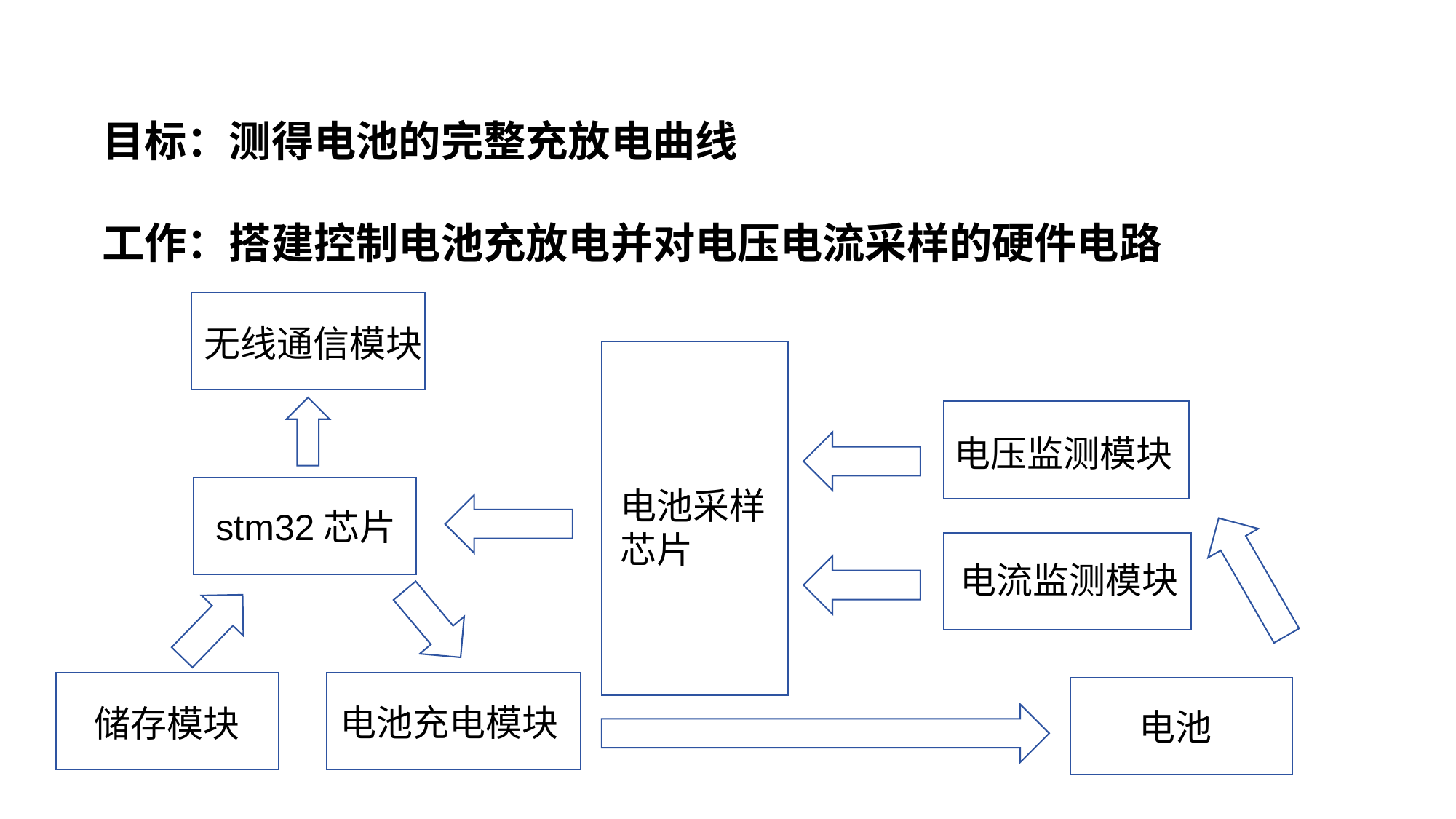

目标：测得电池的完整充放电曲线

工作：搭建控制电池充放电并对电压电流采样的硬件电路

无线通信模块

电压监测模块

电池采样芯片

stm32芯片

电流监测模块

电池充电模块
储存模块
电池